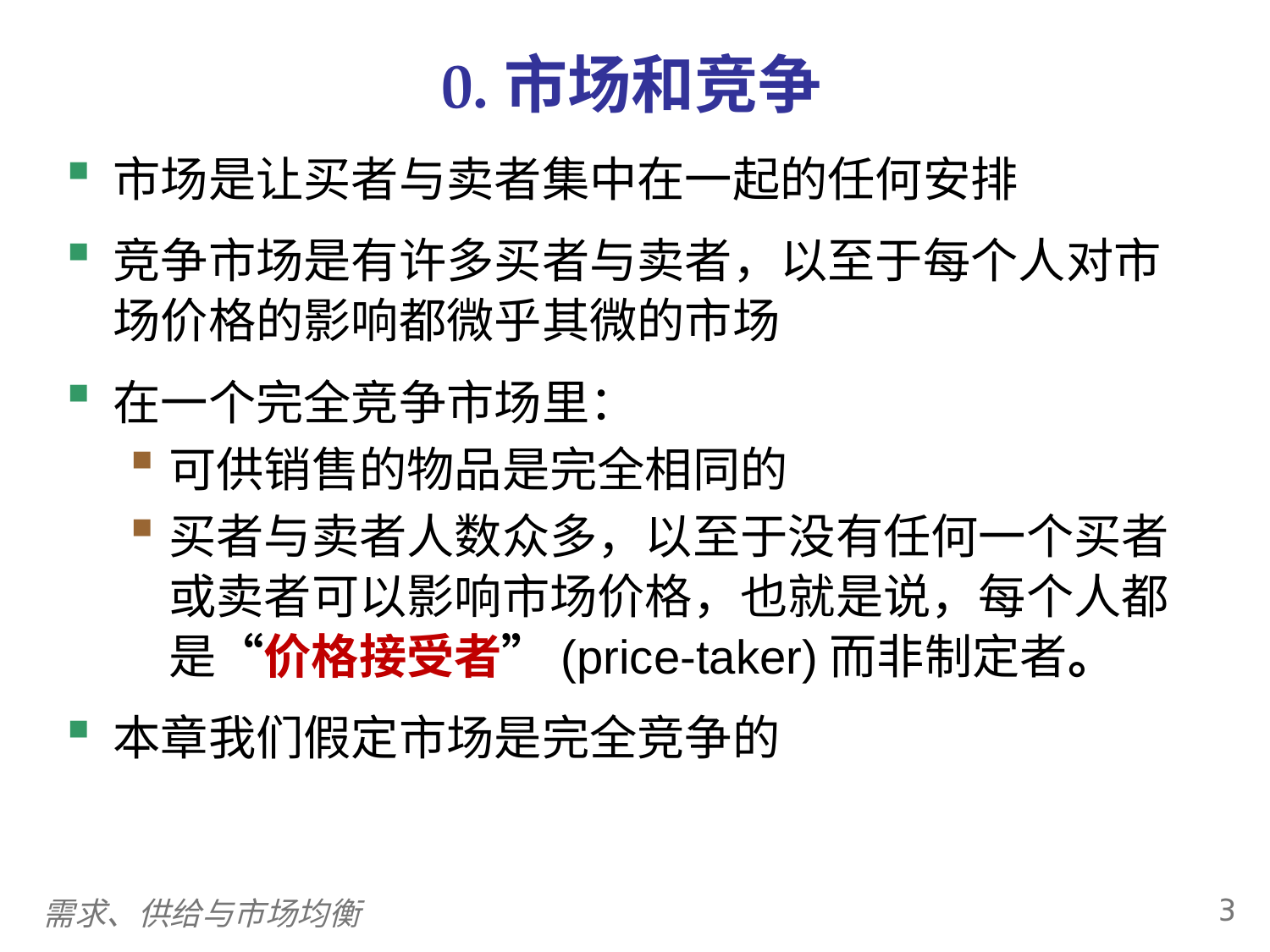

0.市场和竞争
0
市场是让买者与卖者集中在一起的任何安排
竞争市场是有许多买者与卖者，以至于每个人对市场价格的影响都微乎其微的市场
在一个完全竞争市场里：
可供销售的物品是完全相同的
买者与卖者人数众多，以至于没有任何一个买者或卖者可以影响市场价格，也就是说，每个人都是“价格接受者”(price-taker)而非制定者。
本章我们假定市场是完全竞争的
3
需求、供给与市场均衡